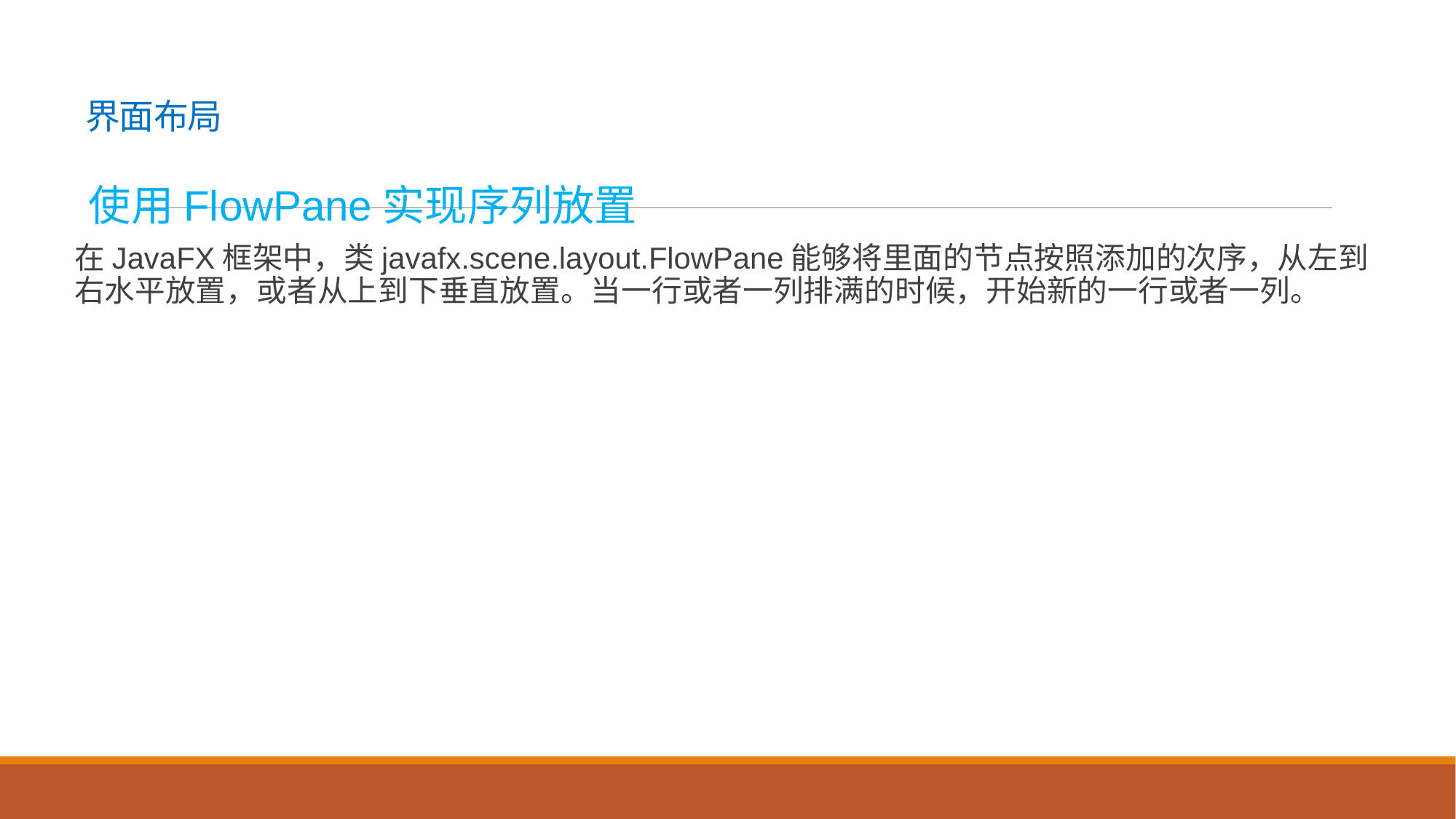

# 界面布局
使用FlowPane实现序列放置
在JavaFX框架中，类javafx.scene.layout.FlowPane能够将里面的节点按照添加的次序，从左到右水平放置，或者从上到下垂直放置。当一行或者一列排满的时候，开始新的一行或者一列。